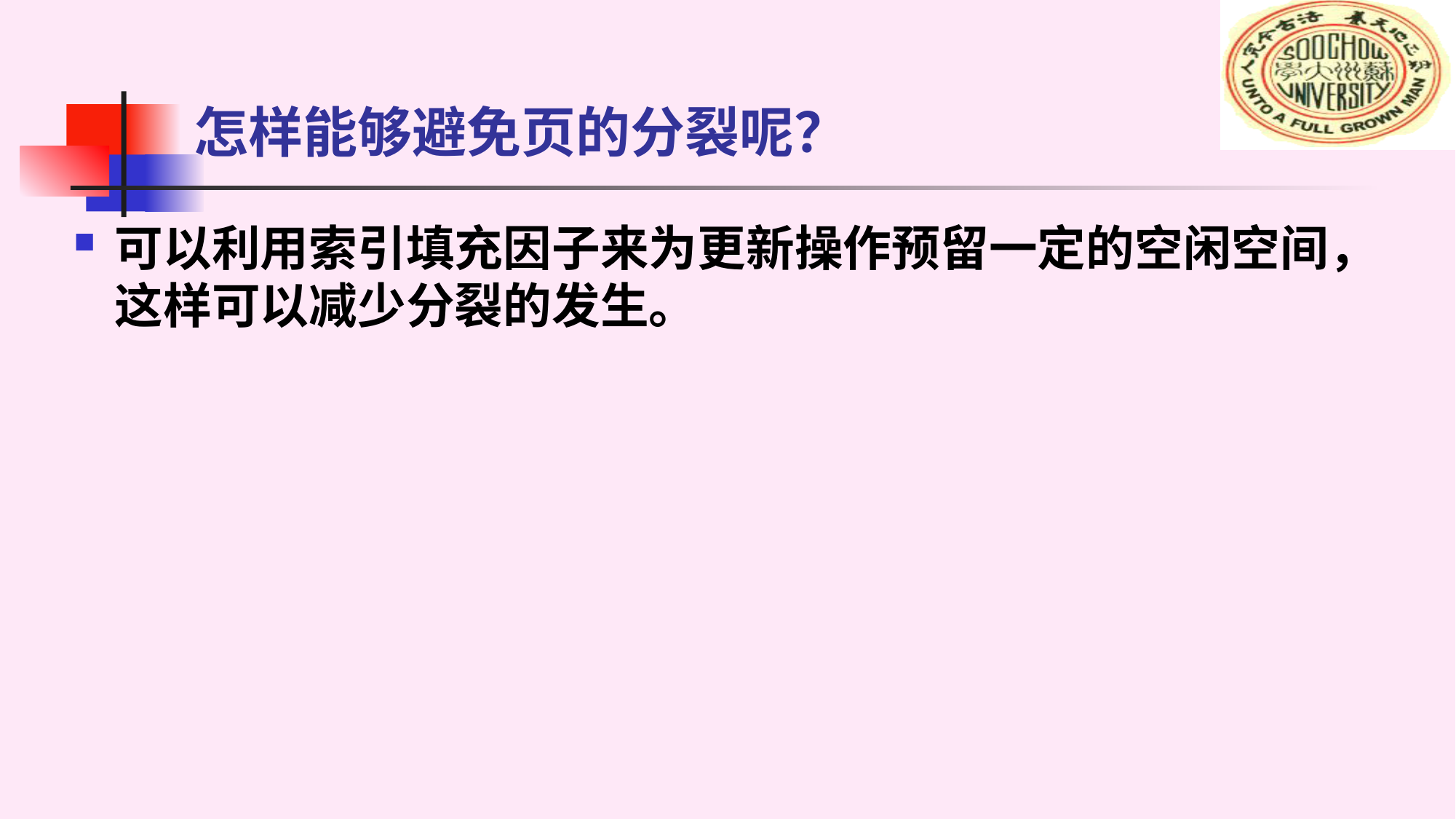

# 怎样能够避免页的分裂呢？
可以利用索引填充因子来为更新操作预留一定的空闲空间，这样可以减少分裂的发生。